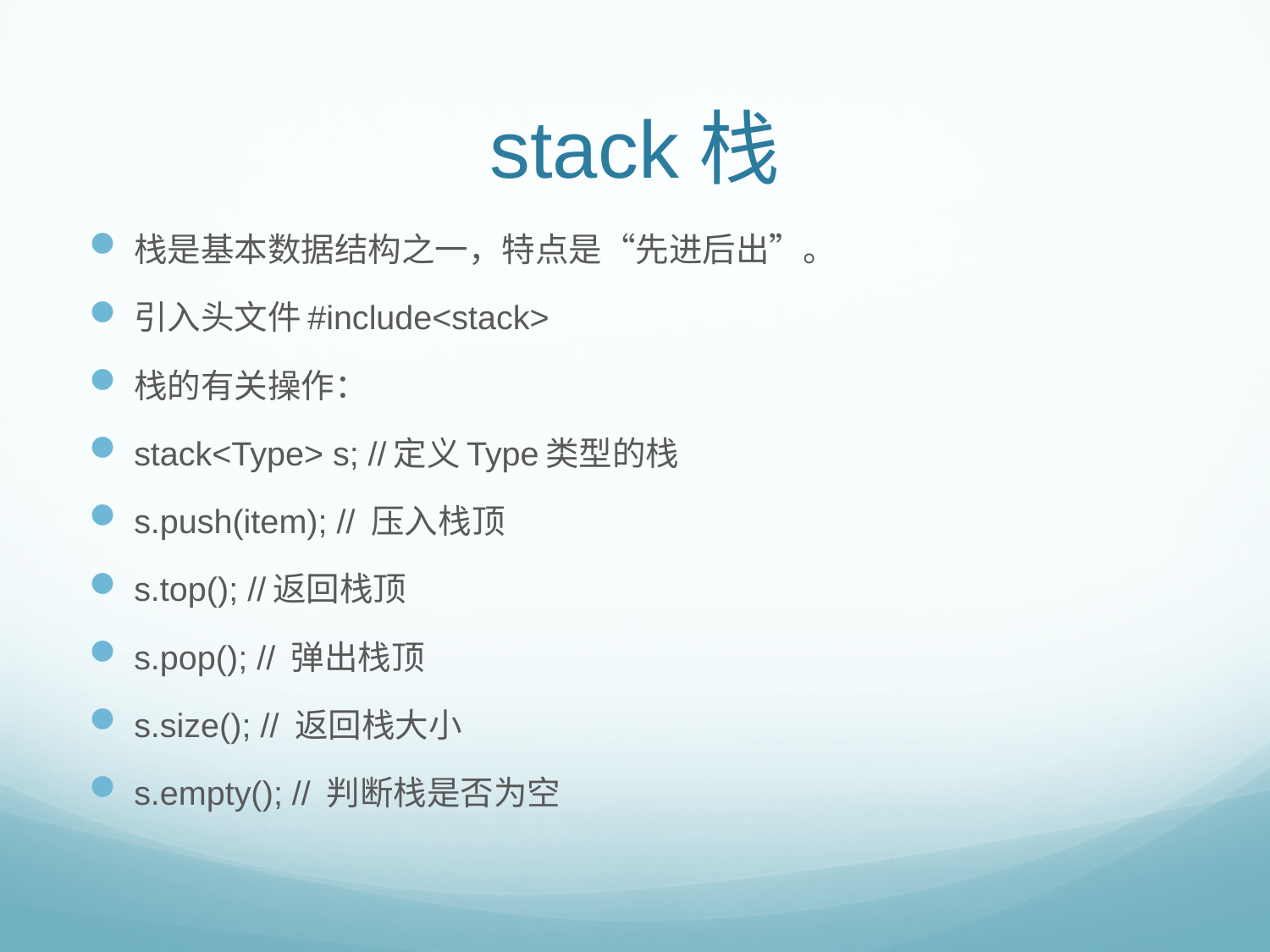

# stack栈
栈是基本数据结构之一，特点是“先进后出”。
引入头文件#include<stack>
栈的有关操作：
stack<Type> s; //定义Type类型的栈
s.push(item); // 压入栈顶
s.top(); //返回栈顶
s.pop(); // 弹出栈顶
s.size(); // 返回栈大小
s.empty(); // 判断栈是否为空